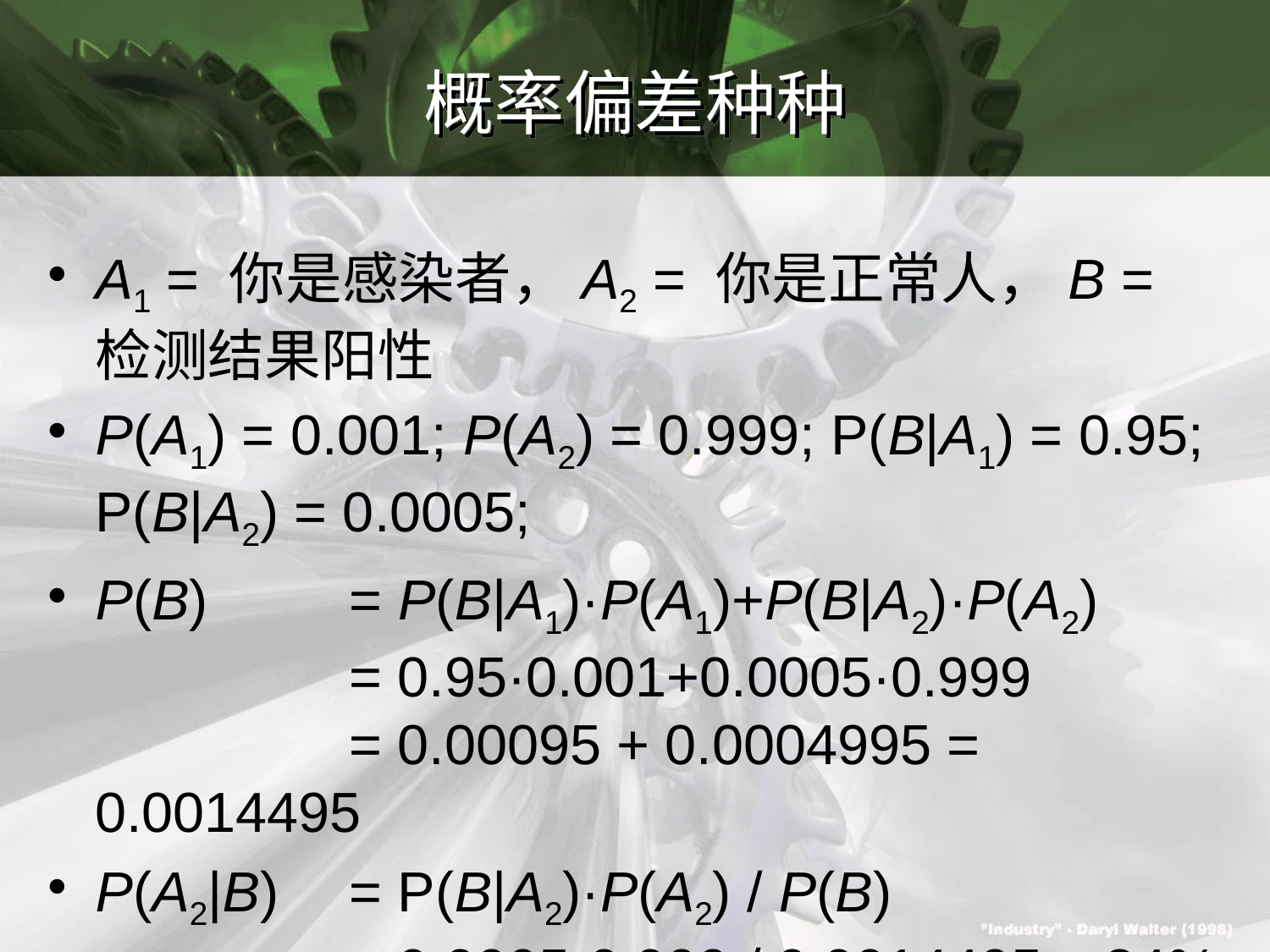

# 概率偏差种种
A1 = 你是感染者，A2 = 你是正常人，B = 检测结果阳性
P(A1) = 0.001; P(A2) = 0.999; P(B|A1) = 0.95; P(B|A2) = 0.0005;
P(B) 	= P(B|A1)·P(A1)+P(B|A2)·P(A2)
		= 0.95·0.001+0.0005·0.999
		= 0.00095 + 0.0004995 = 0.0014495
P(A2|B) 	= P(B|A2)·P(A2) / P(B)
		= 0.0005·0.999 / 0.0014495 ≈ 34%